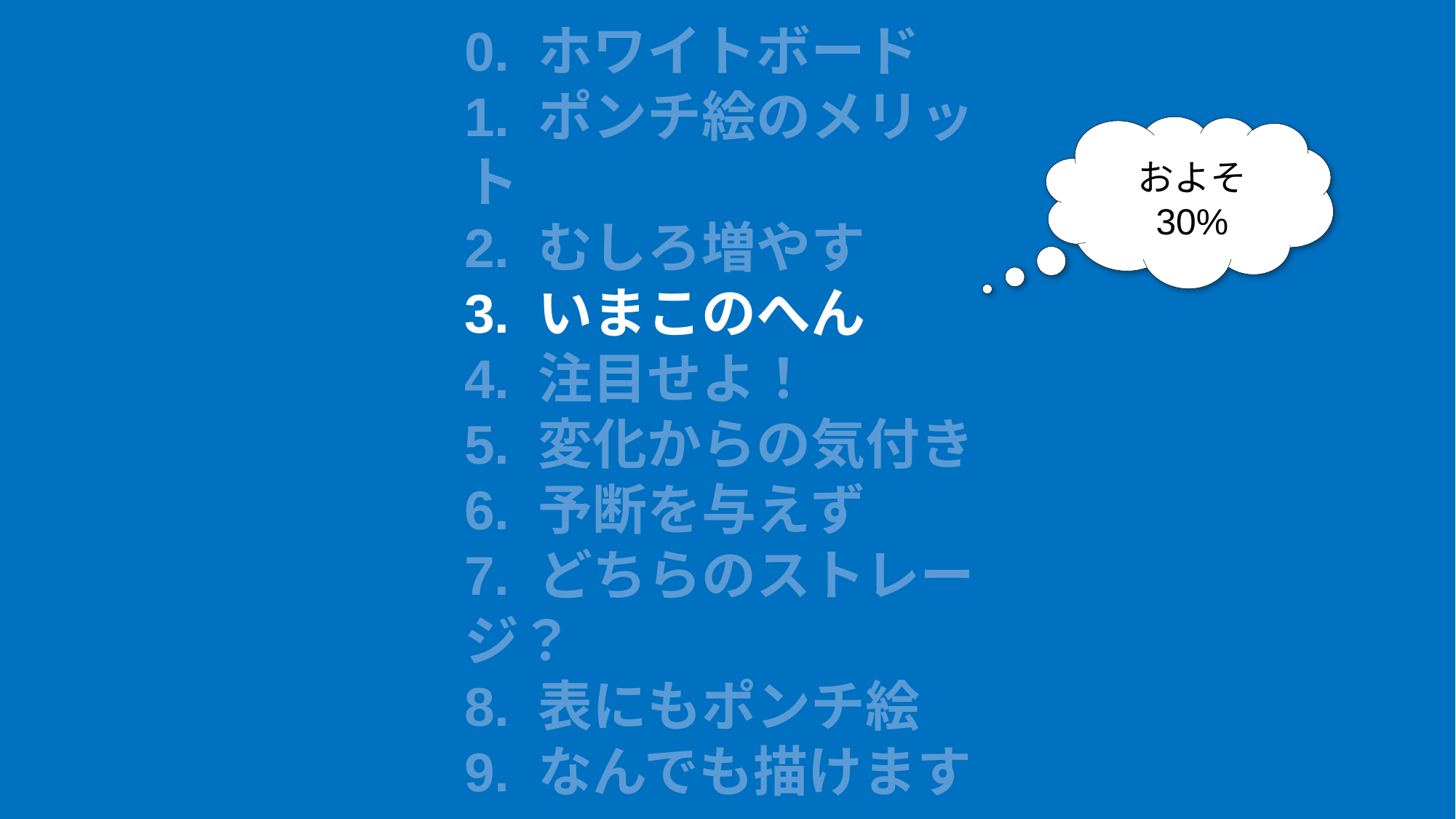

0. ホワイトボード
1. ポンチ絵のメリット
2. むしろ増やす
3. いまこのへん
4. 注目せよ！
5. 変化からの気付き
6. 予断を与えず
7. どちらのストレージ？
8. 表にもポンチ絵
9. なんでも描けます

およそ 30%